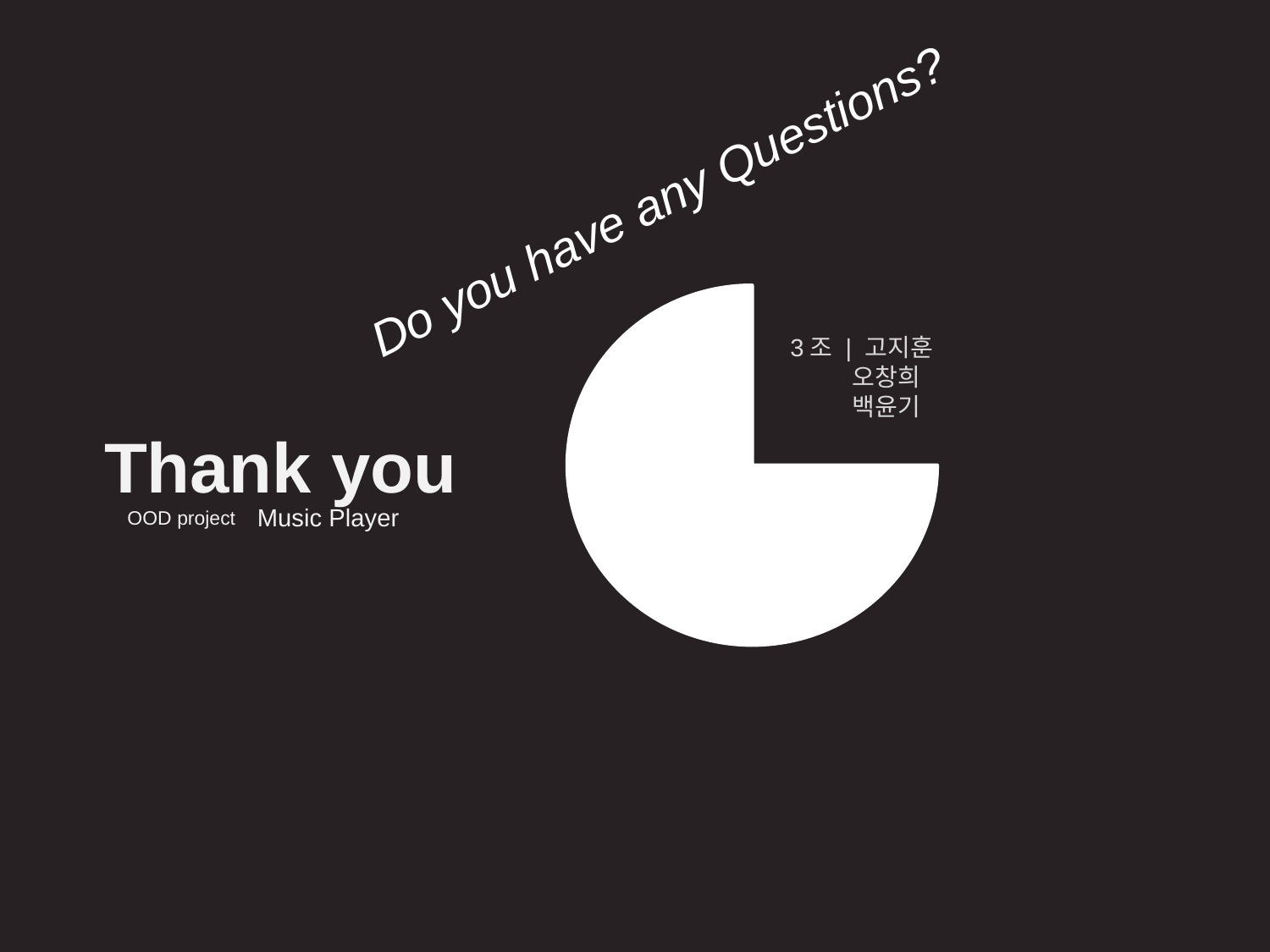

Do you have any Questions?

3조 | 고지훈
        오창희
        백윤기
Thank you
Music Player
OOD project